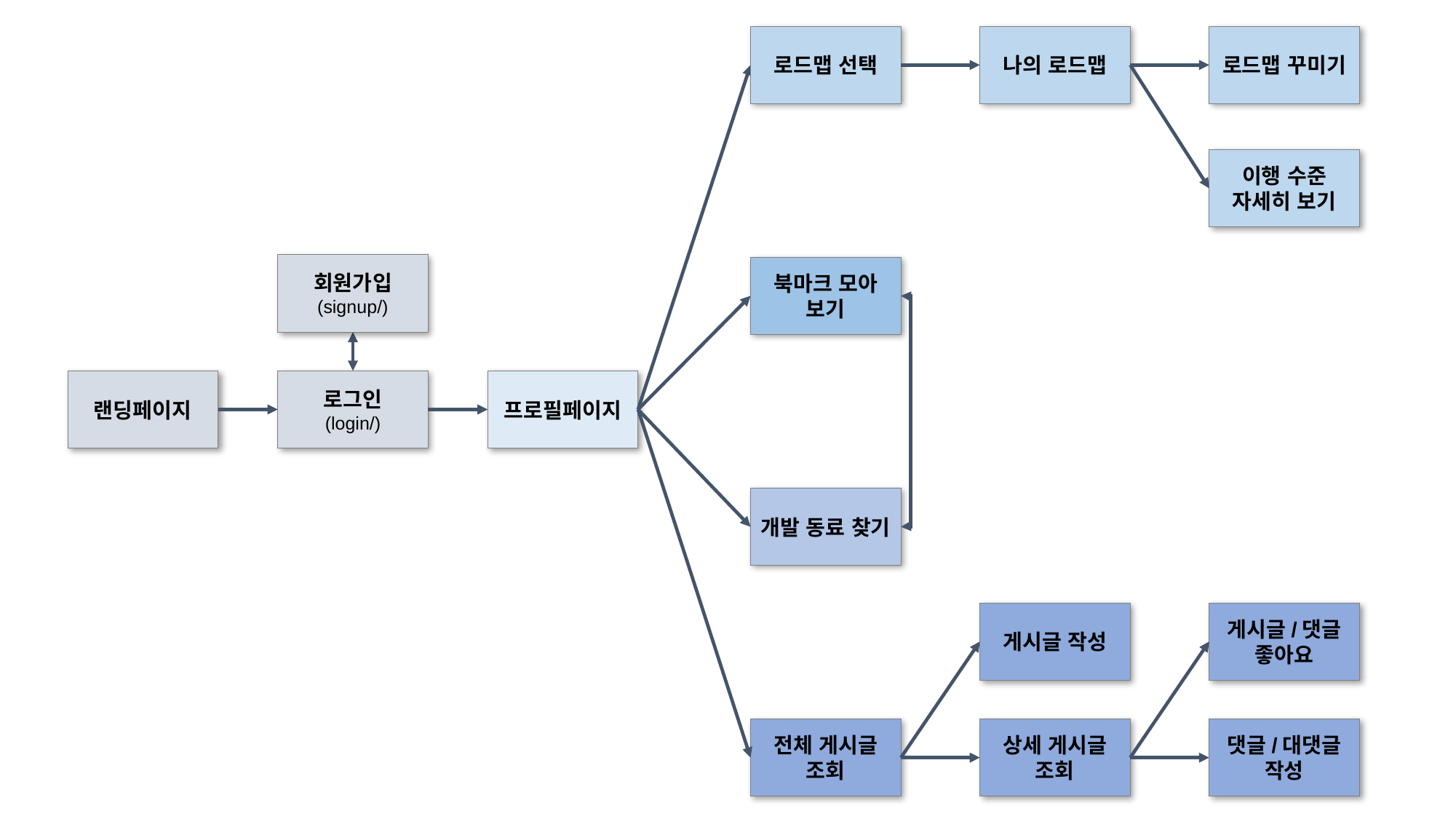

로드맵 선택
나의 로드맵
로드맵 꾸미기
이행 수준
자세히 보기
회원가입
(signup/)
북마크 모아
보기
랜딩페이지
로그인
(login/)
프로필페이지
개발 동료 찾기
게시글/댓글
좋아요
게시글 작성
전체 게시글
조회
상세 게시글
조회
댓글/대댓글
작성